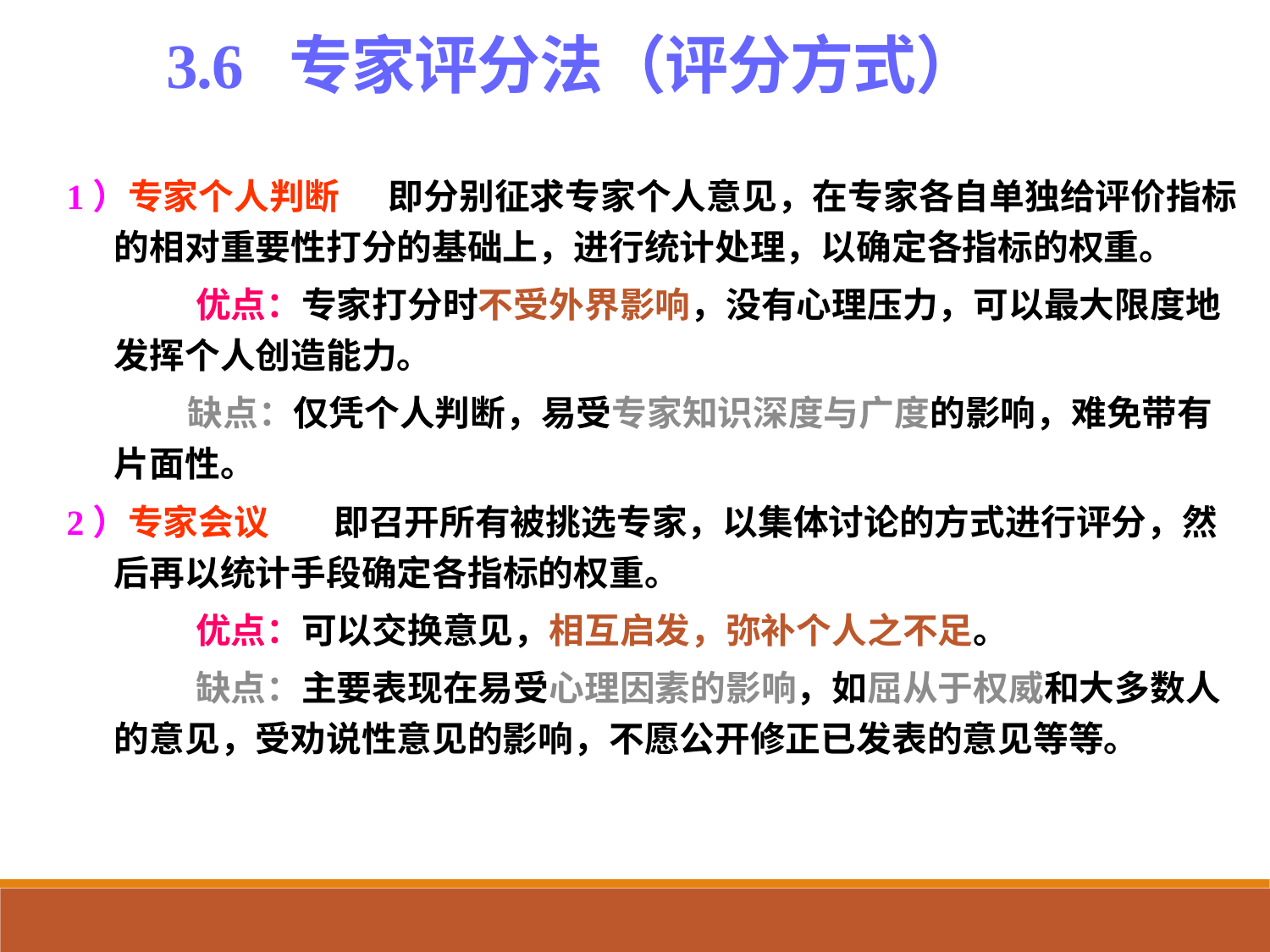

3.6  专家评分法（评分方式）
1）专家个人判断      即分别征求专家个人意见，在专家各自单独给评价指标的相对重要性打分的基础上，进行统计处理，以确定各指标的权重。
               优点：专家打分时不受外界影响，没有心理压力，可以最大限度地发挥个人创造能力。
              缺点：仅凭个人判断，易受专家知识深度与广度的影响，难免带有片面性。
2）专家会议        即召开所有被挑选专家，以集体讨论的方式进行评分，然后再以统计手段确定各指标的权重。
               优点：可以交换意见，相互启发，弥补个人之不足。
               缺点：主要表现在易受心理因素的影响，如屈从于权威和大多数人的意见，受劝说性意见的影响，不愿公开修正已发表的意见等等。